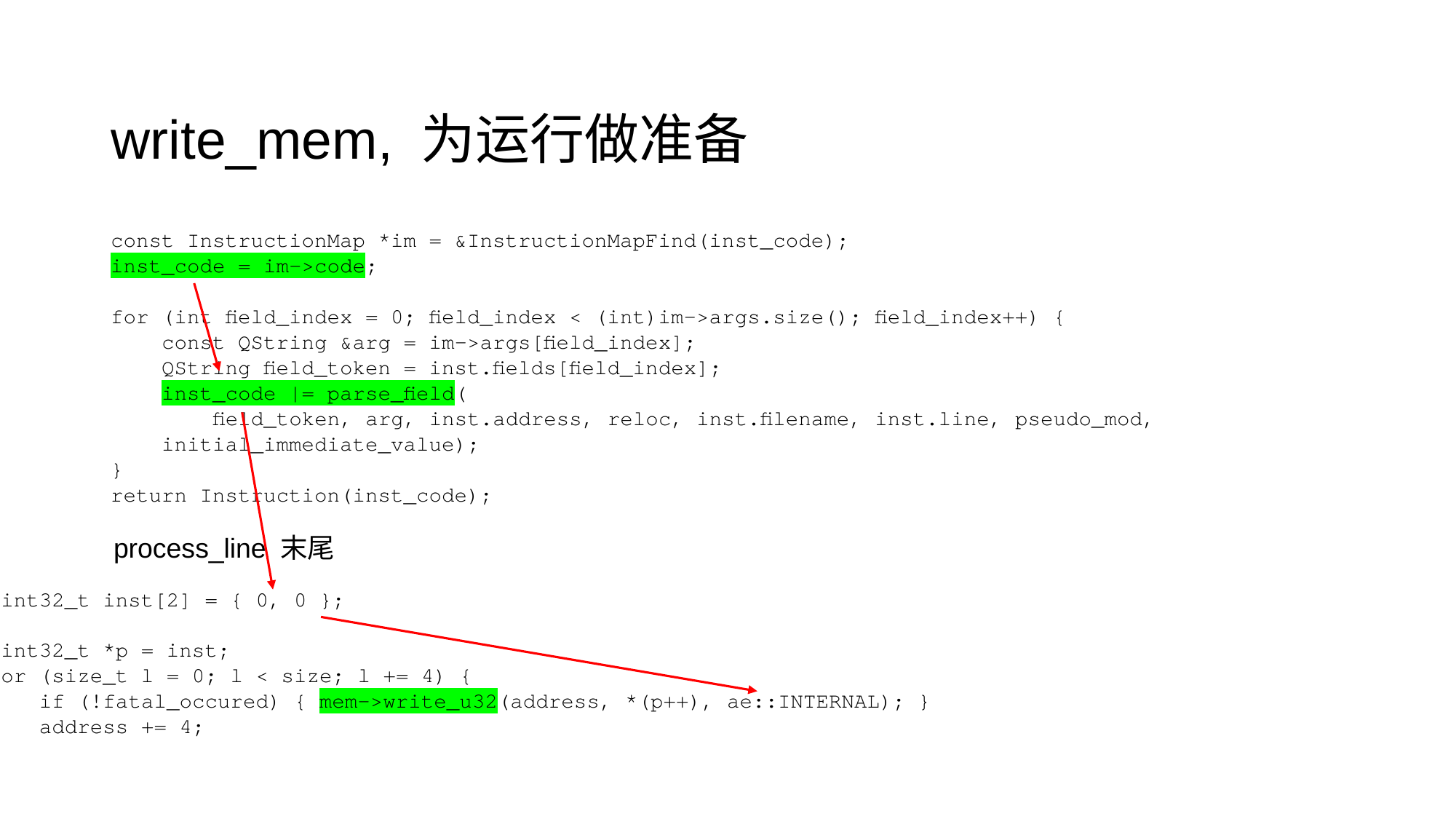

# write_mem, 为运行做准备
const InstructionMap *im = &InstructionMapFind(inst_code);
inst_code = im->code;

for (int field_index = 0; field_index < (int)im->args.size(); field_index++) {
    const QString &arg = im->args[field_index];
    QString field_token = inst.fields[field_index];
    inst_code |= parse_field(
        field_token, arg, inst.address, reloc, inst.filename, inst.line, pseudo_mod,
    initial_immediate_value);
}
return Instruction(inst_code);
process_line 末尾
uint32_t inst[2] = { 0, 0 };

uint32_t *p = inst;
for (size_t l = 0; l < size; l += 4) {
    if (!fatal_occured) { mem->write_u32(address, *(p++), ae::INTERNAL); }
    address += 4;
}